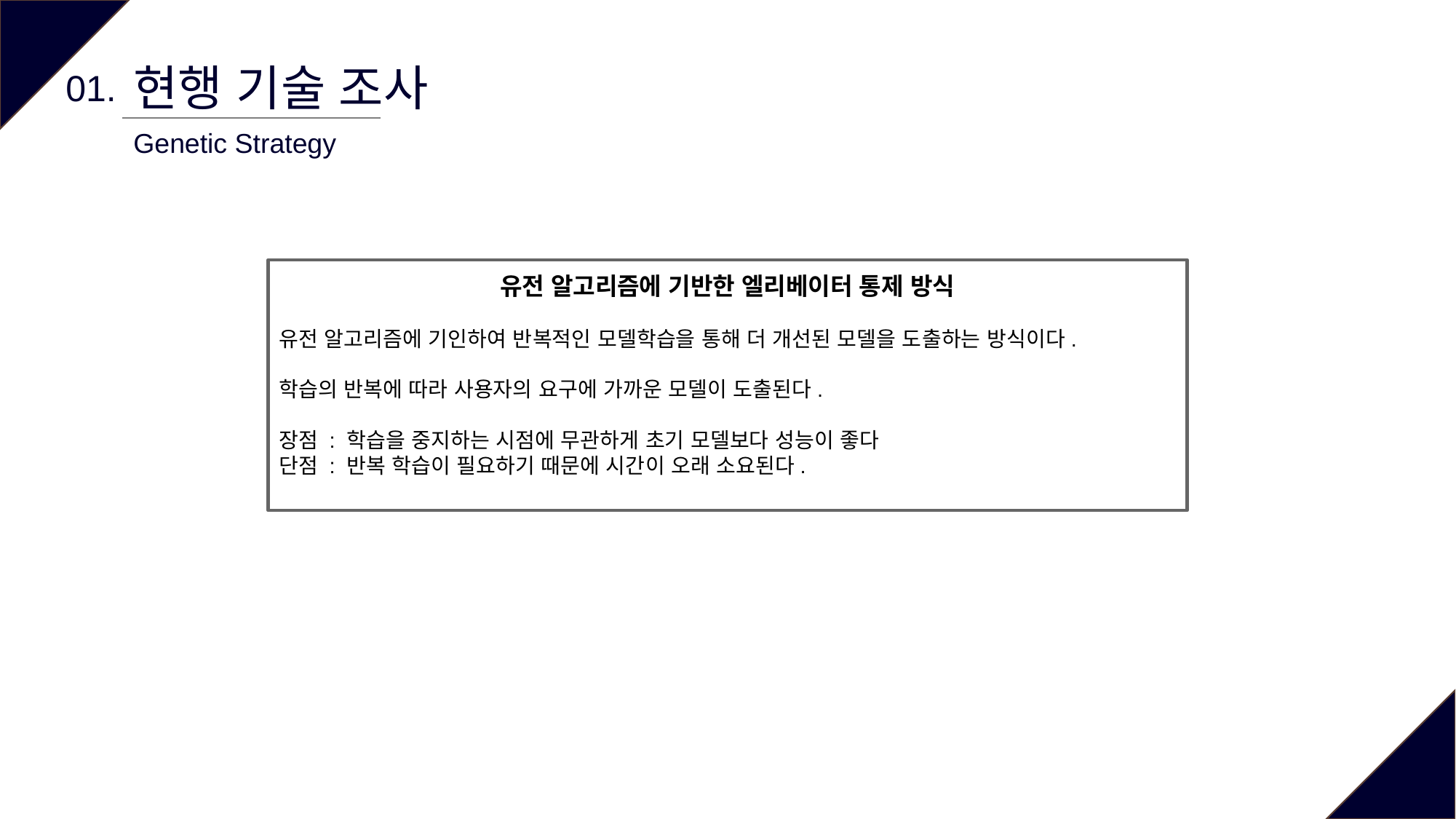

현행 기술 조사
01.
Genetic Strategy
유전 알고리즘에 기반한 엘리베이터 통제 방식

유전 알고리즘에 기인하여 반복적인 모델학습을 통해 더 개선된 모델을 도출하는 방식이다.

학습의 반복에 따라 사용자의 요구에 가까운 모델이 도출된다.

장점 : 학습을 중지하는 시점에 무관하게 초기 모델보다 성능이 좋다
단점 : 반복 학습이 필요하기 때문에 시간이 오래 소요된다.